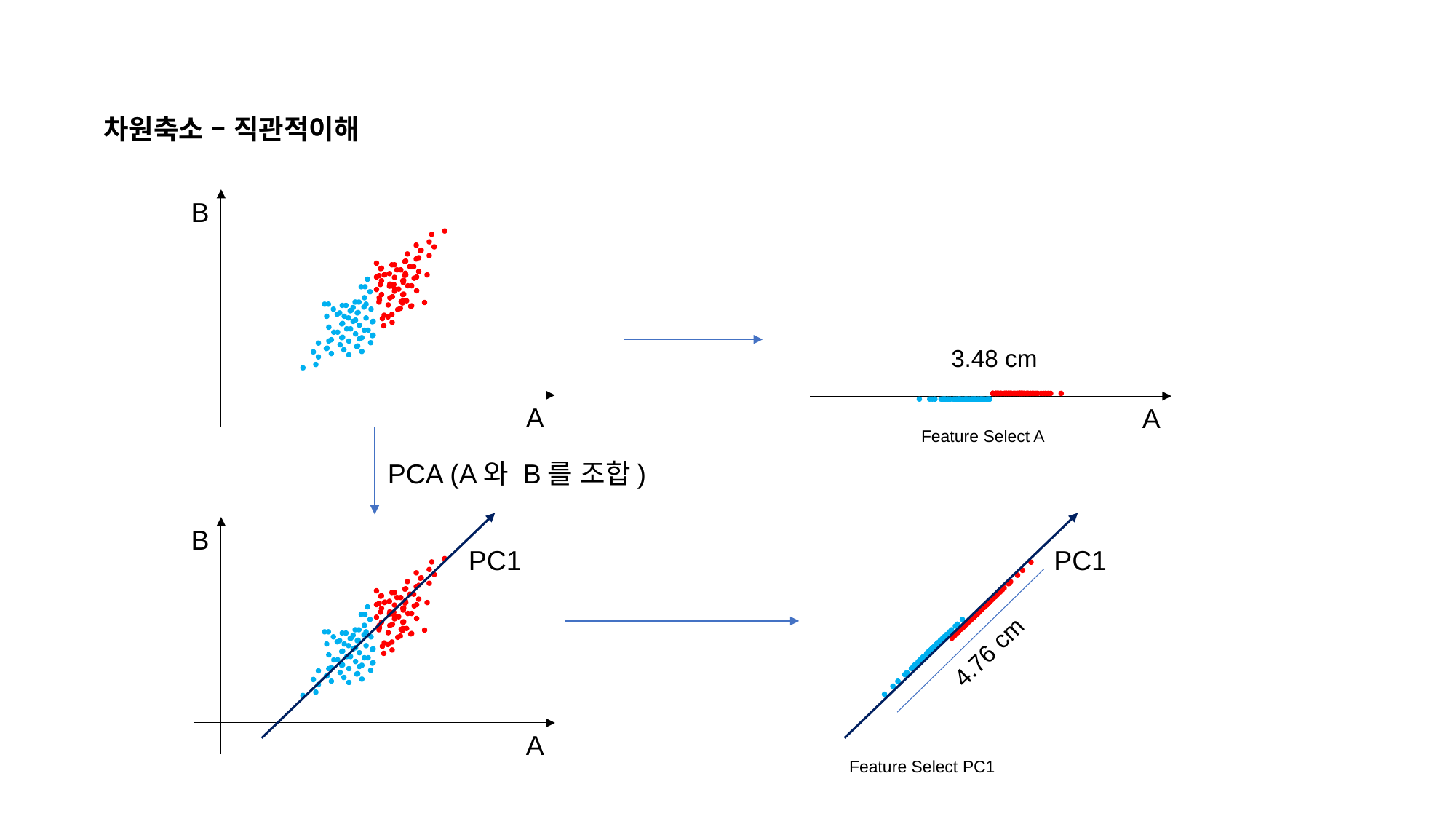

차원축소 – 직관적이해
B

A

3.48 cm

A

Feature Select A
PCA (A와 B를 조합)

B
PC1

A

PC1
4.76 cm
Feature Select PC1